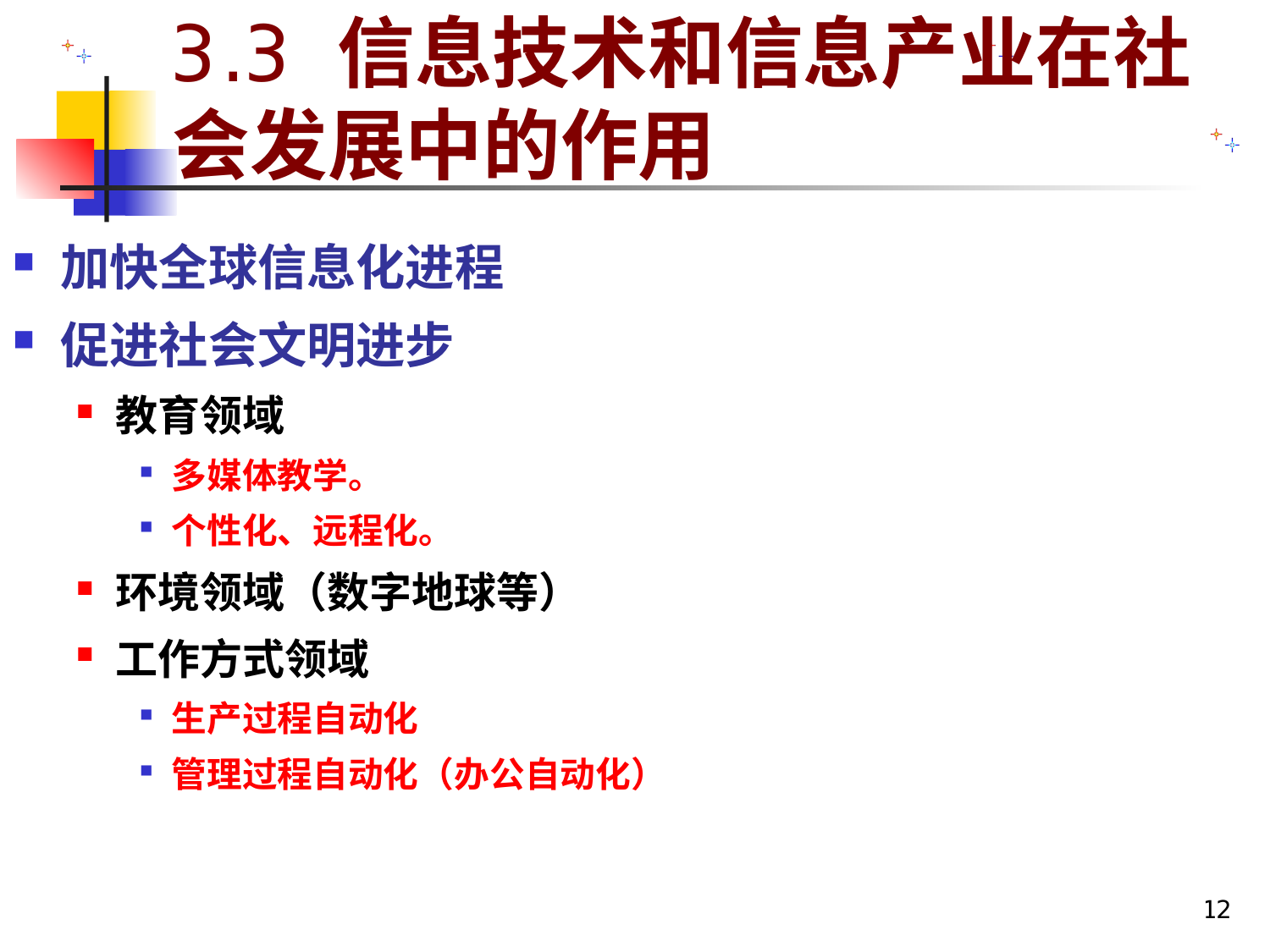

# 3.3 信息技术和信息产业在社会发展中的作用
加快全球信息化进程
促进社会文明进步
教育领域
多媒体教学。
个性化、远程化。
环境领域（数字地球等）
工作方式领域
生产过程自动化
管理过程自动化（办公自动化）
12